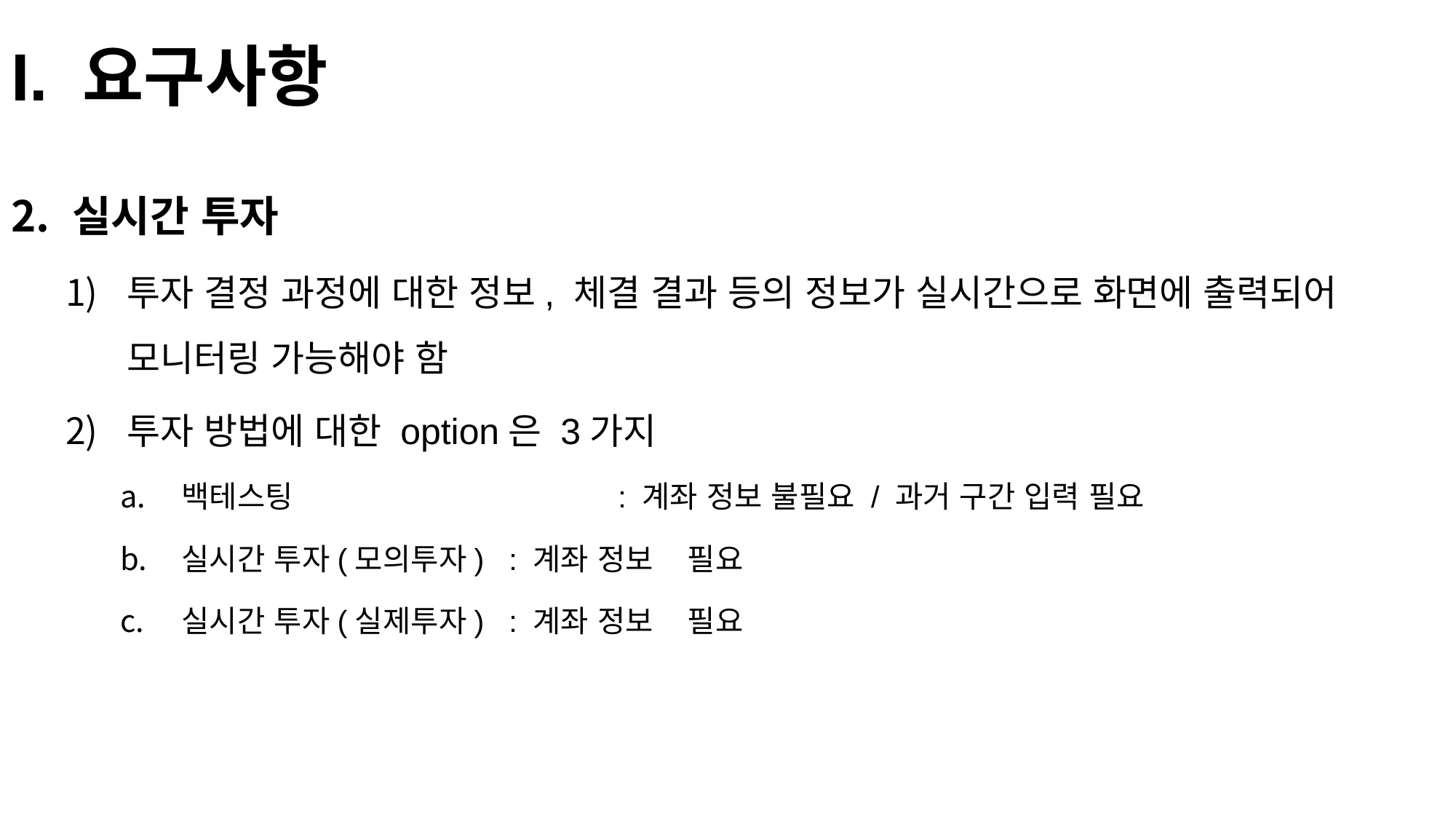

# I. 요구사항
실시간 투자
투자 결정 과정에 대한 정보, 체결 결과 등의 정보가 실시간으로 화면에 출력되어 모니터링 가능해야 함
투자 방법에 대한 option은 3가지
백테스팅			: 계좌 정보 불필요 / 과거 구간 입력 필요
실시간 투자(모의투자)	: 계좌 정보    필요
실시간 투자(실제투자)	: 계좌 정보    필요